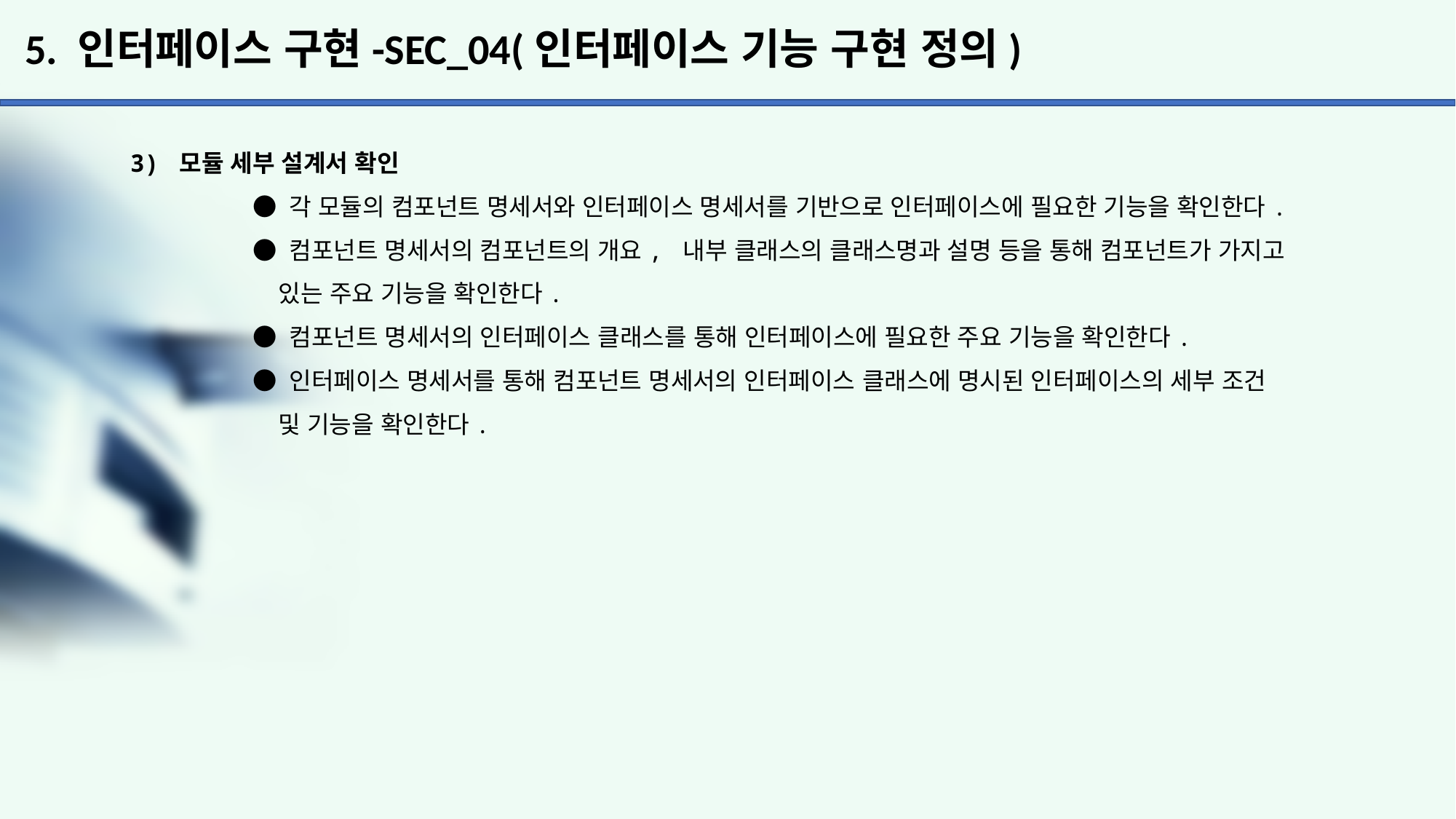

# 5. 인터페이스 구현-SEC_04(인터페이스 기능 구현 정의)
3) 모듈 세부 설계서 확인
	  ● 각 모듈의 컴포넌트 명세서와 인터페이스 명세서를 기반으로 인터페이스에 필요한 기능을 확인한다.
	  ● 컴포넌트 명세서의 컴포넌트의 개요, 내부 클래스의 클래스명과 설명 등을 통해 컴포넌트가 가지고
	     있는 주요 기능을 확인한다.
	  ● 컴포넌트 명세서의 인터페이스 클래스를 통해 인터페이스에 필요한 주요 기능을 확인한다.
	  ● 인터페이스 명세서를 통해 컴포넌트 명세서의 인터페이스 클래스에 명시된 인터페이스의 세부 조건
	     및 기능을 확인한다.